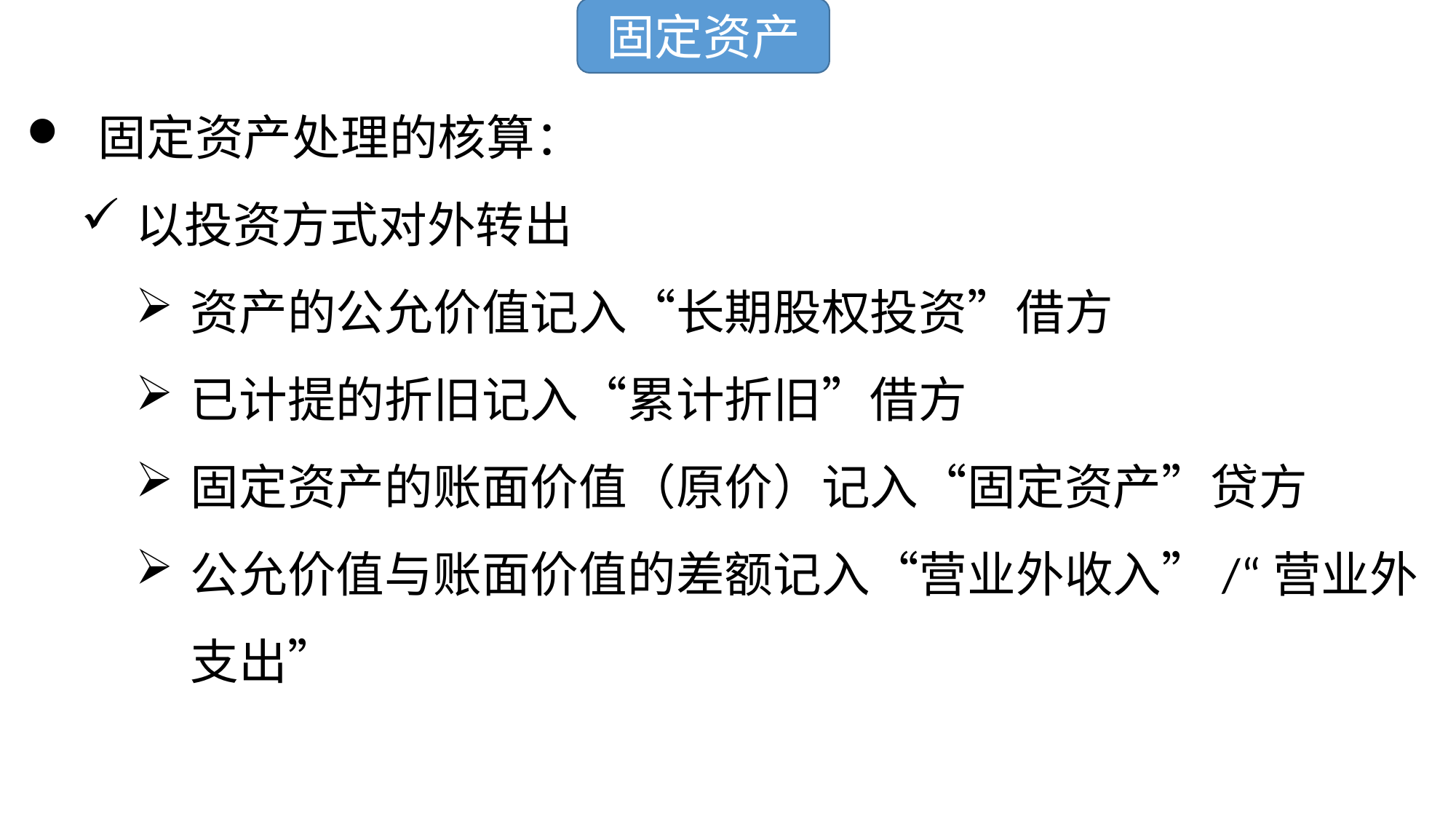

固定资产
  固定资产处理的核算：
以投资方式对外转出
资产的公允价值记入“长期股权投资”借方
已计提的折旧记入“累计折旧”借方
固定资产的账面价值（原价）记入“固定资产”贷方
公允价值与账面价值的差额记入“营业外收入”/“营业外支出”